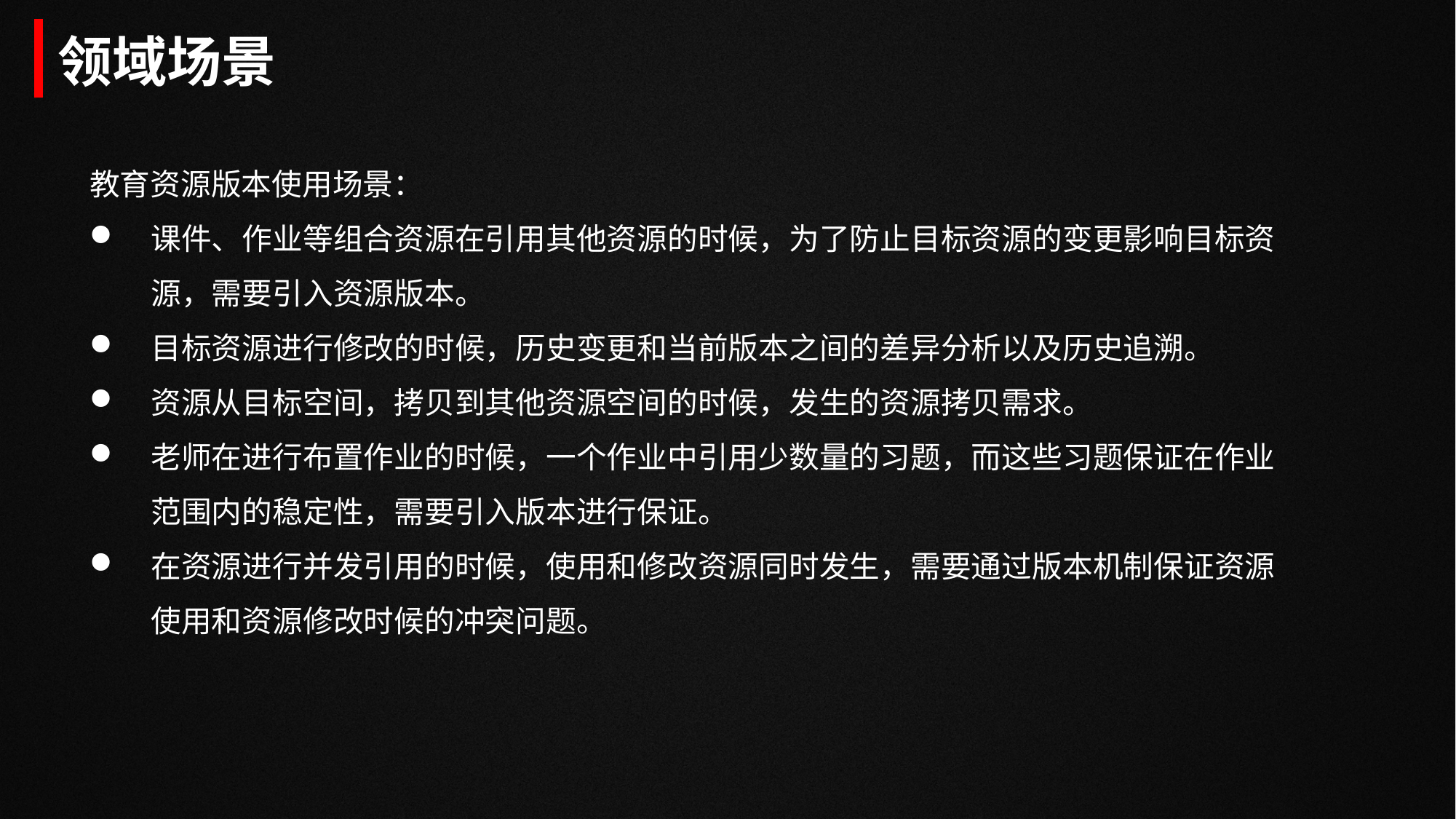

领域场景
教育资源版本使用场景：
课件、作业等组合资源在引用其他资源的时候，为了防止目标资源的变更影响目标资源，需要引入资源版本。
目标资源进行修改的时候，历史变更和当前版本之间的差异分析以及历史追溯。
资源从目标空间，拷贝到其他资源空间的时候，发生的资源拷贝需求。
老师在进行布置作业的时候，一个作业中引用少数量的习题，而这些习题保证在作业范围内的稳定性，需要引入版本进行保证。
在资源进行并发引用的时候，使用和修改资源同时发生，需要通过版本机制保证资源使用和资源修改时候的冲突问题。